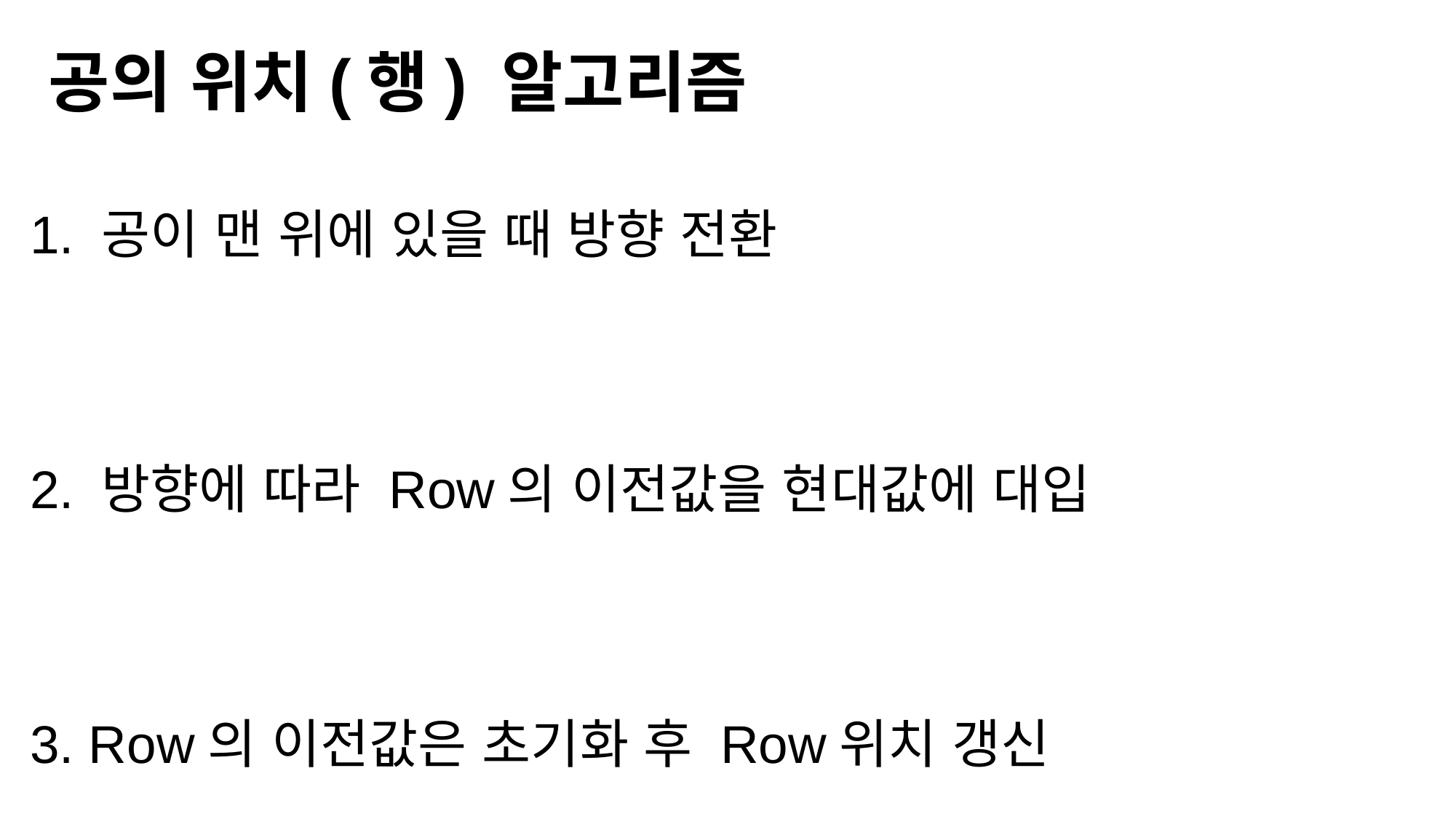

# 공의 위치(행) 알고리즘
1. 공이 맨 위에 있을 때 방향 전환

2. 방향에 따라 Row의 이전값을 현대값에 대입

3. Row의 이전값은 초기화 후 Row위치 갱신